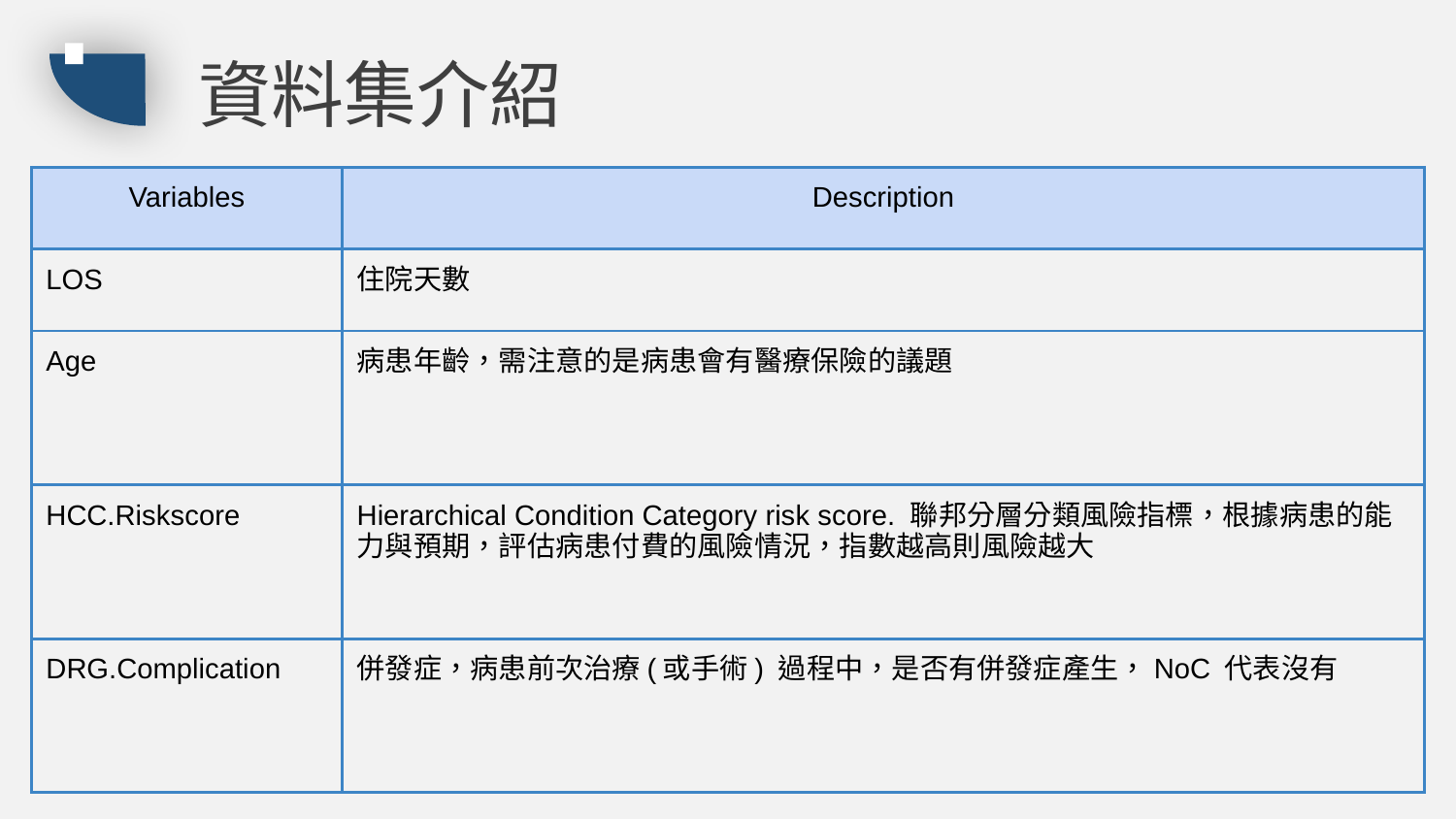

資料集介紹
| Variables | Description |
| --- | --- |
| LOS | 住院天數 |
| Age | 病患年齡，需注意的是病患會有醫療保險的議題 |
| HCC.Riskscore | Hierarchical Condition Category risk score. 聯邦分層分類風險指標，根據病患的能力與預期，評估病患付費的風險情況，指數越高則風險越大 |
| DRG.Complication | 併發症，病患前次治療(或手術) 過程中，是否有併發症產生，NoC 代表沒有 |